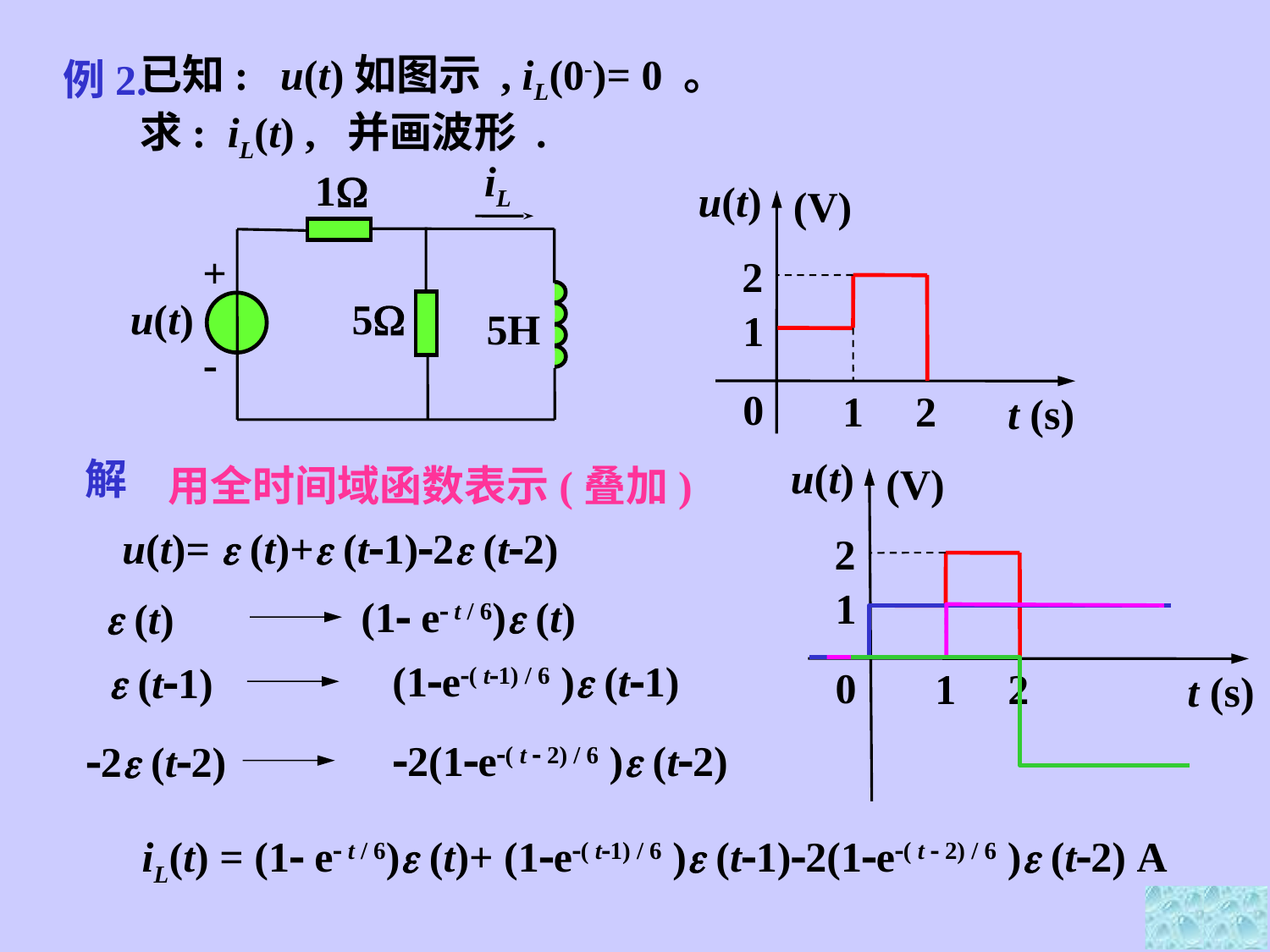

例2.
已知:   u(t)如图示 , iL(0-)= 0 。
求:  iL(t) ,  并画波形 .
iL
1Ω

+
u(t)
5Ω

5H

−

u(t)
(V)

2

1

0
1
2

t (s)
u(t)
(V)

2

1

0
1
2

t (s)
解
用全时间域函数表示(叠加)
 u(t)= ε (t)+ε (t−1)−2ε (t−2)
(1− e− t / 6)ε (t)
ε (t)

(1−e−( t−1) / 6 )ε (t−1)
ε (t−1)

−2(1−e−( t − 2) / 6 )ε (t−2)
−2ε (t−2)

iL(t) = (1− e− t / 6)ε (t)+ (1−e−( t−1) / 6 )ε (t−1)−2(1−e−( t − 2) / 6 )ε (t−2) A